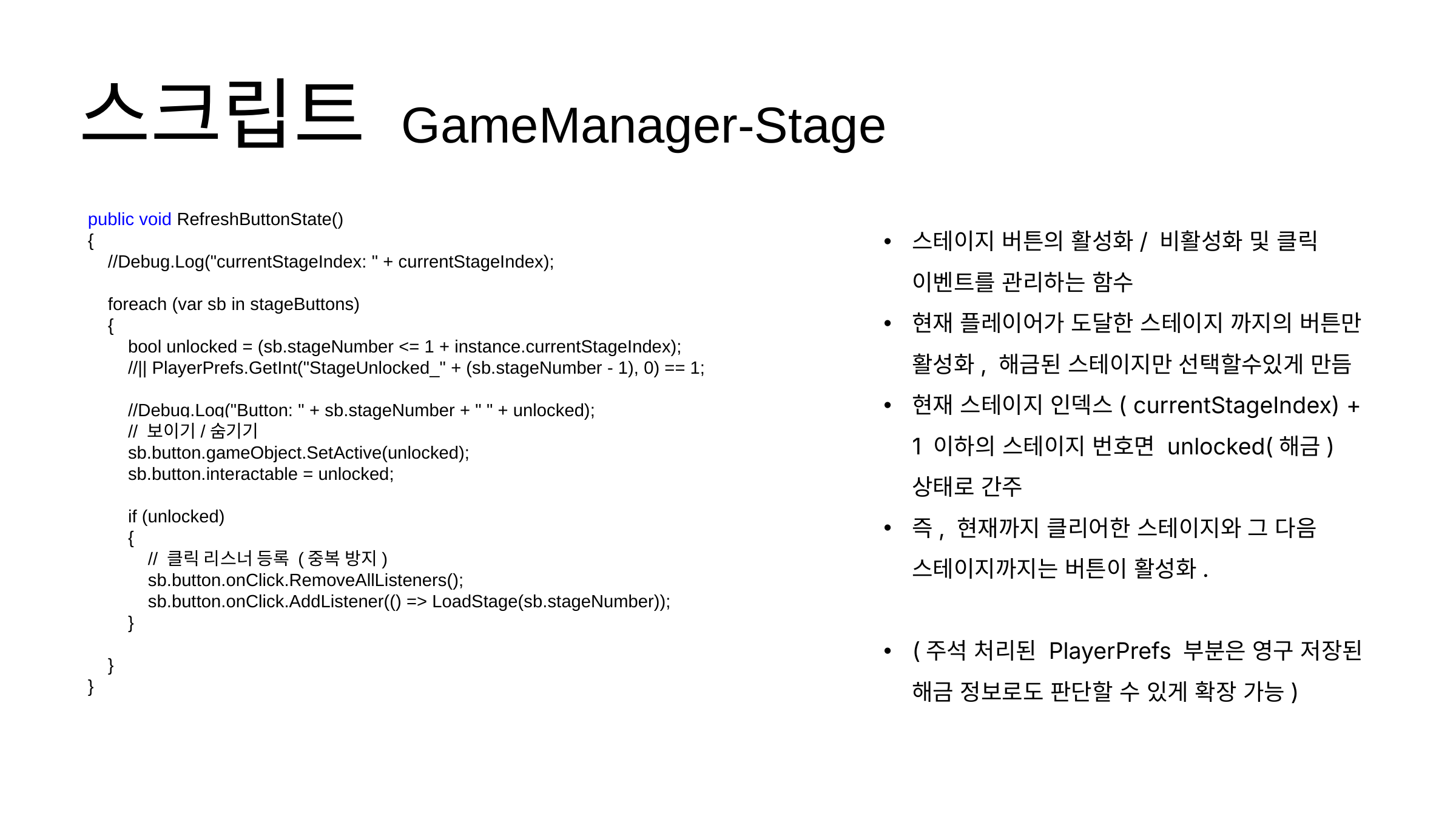

스크립트 GameManager-Stage
public void RefreshButtonState()
{
    //Debug.Log("currentStageIndex: " + currentStageIndex);

    foreach (var sb in stageButtons)
    {
        bool unlocked = (sb.stageNumber <= 1 + instance.currentStageIndex);
        //|| PlayerPrefs.GetInt("StageUnlocked_" + (sb.stageNumber - 1), 0) == 1;

        //Debug.Log("Button: " + sb.stageNumber + " " + unlocked);
        // 보이기/숨기기
        sb.button.gameObject.SetActive(unlocked);
        sb.button.interactable = unlocked;

        if (unlocked)
        {
            // 클릭 리스너 등록 (중복 방지)
            sb.button.onClick.RemoveAllListeners();
            sb.button.onClick.AddListener(() => LoadStage(sb.stageNumber));
        }

    }
}
스테이지 버튼의 활성화/ 비활성화 및 클릭 이벤트를 관리하는 함수
현재 플레이어가 도달한 스테이지 까지의 버튼만 활성화, 해금된 스테이지만 선택할수있게 만듬
현재 스테이지 인덱스( currentStageIndex) + 1 이하의 스테이지 번호면 unlocked(해금) 상태로 간주
즉, 현재까지 클리어한 스테이지와 그 다음 스테이지까지는 버튼이 활성화.

(주석 처리된 PlayerPrefs 부분은 영구 저장된 해금 정보로도 판단할 수 있게 확장 가능)